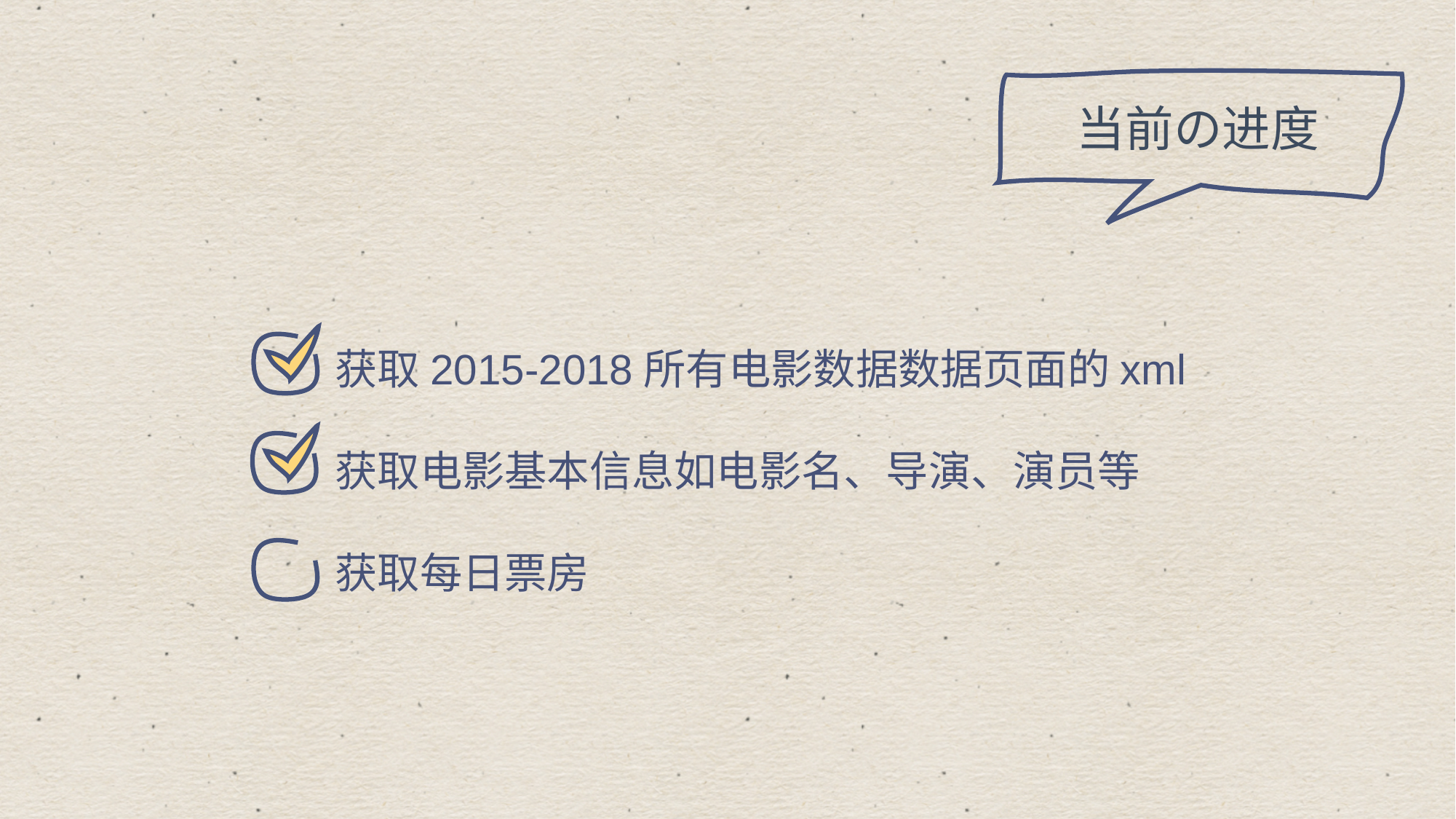

当前の进度
获取2015-2018所有电影数据数据页面的xml
获取电影基本信息如电影名、导演、演员等
获取每日票房